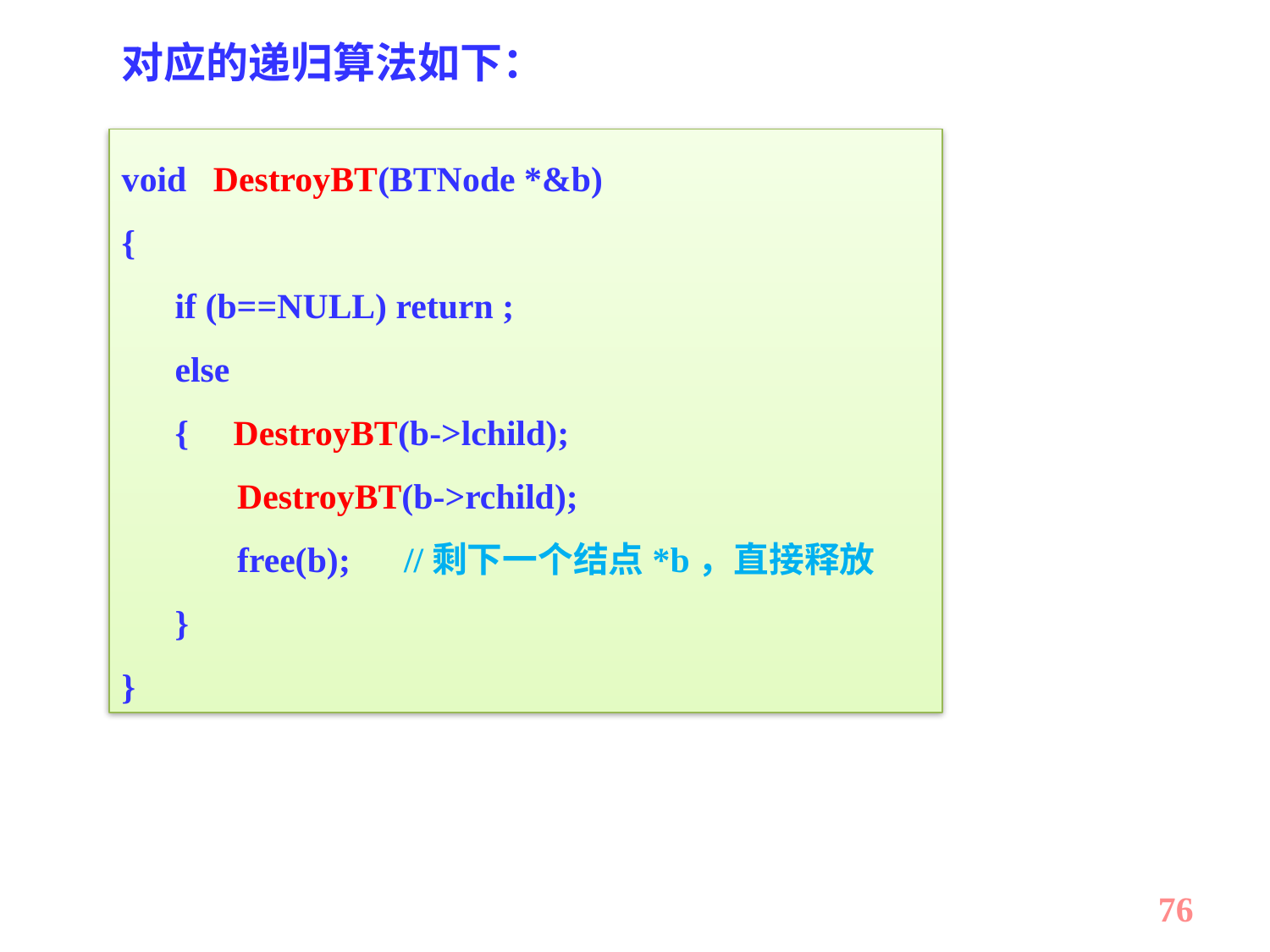

对应的递归算法如下：
void   DestroyBT(BTNode *&b)
{
      if (b==NULL) return ;
      else
      {     DestroyBT(b->lchild);
             DestroyBT(b->rchild);
             free(b);      //剩下一个结点*b，直接释放
      }
}
76